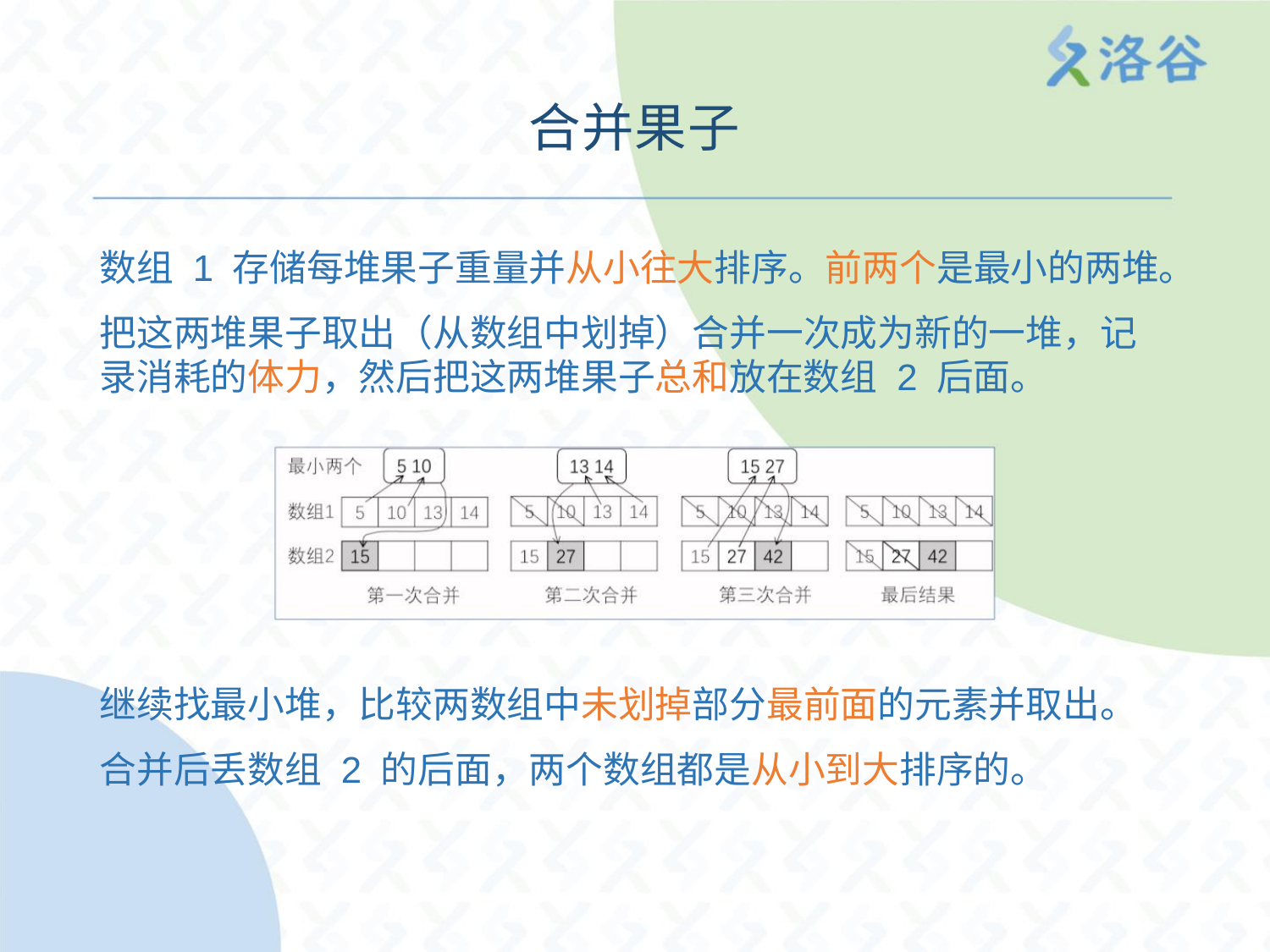

合并果子
数组 1 存储每堆果子重量并从小往大排序。前两个是最小的两堆。
把这两堆果子取出（从数组中划掉）合并一次成为新的一堆，记
录消耗的体力，然后把这两堆果子总和放在数组 2 后面。
继续找最小堆，比较两数组中未划掉部分最前面的元素并取出。
合并后丢数组 2 的后面，两个数组都是从小到大排序的。